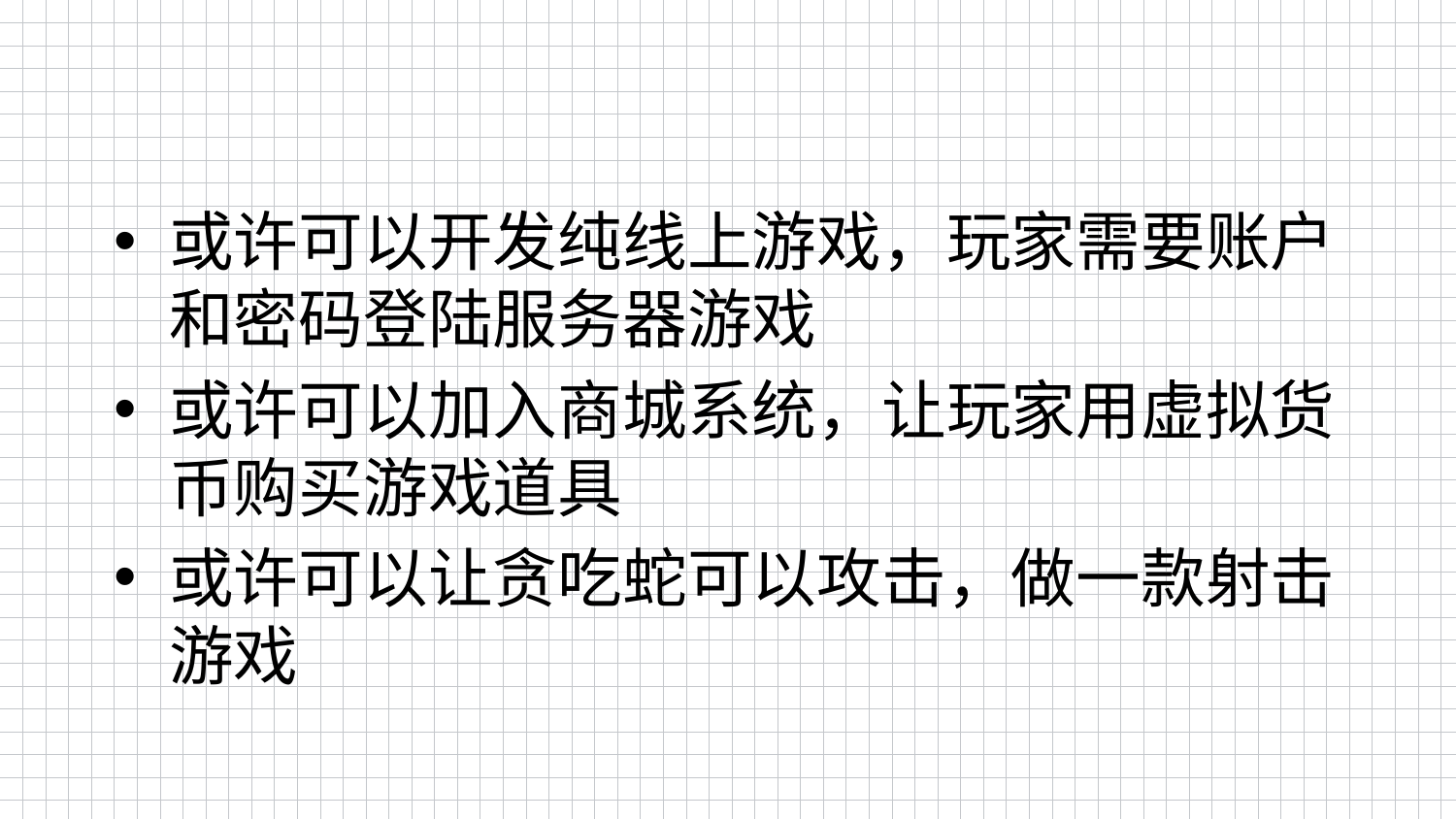

或许可以开发纯线上游戏，玩家需要账户和密码登陆服务器游戏
或许可以加入商城系统，让玩家用虚拟货币购买游戏道具
或许可以让贪吃蛇可以攻击，做一款射击游戏